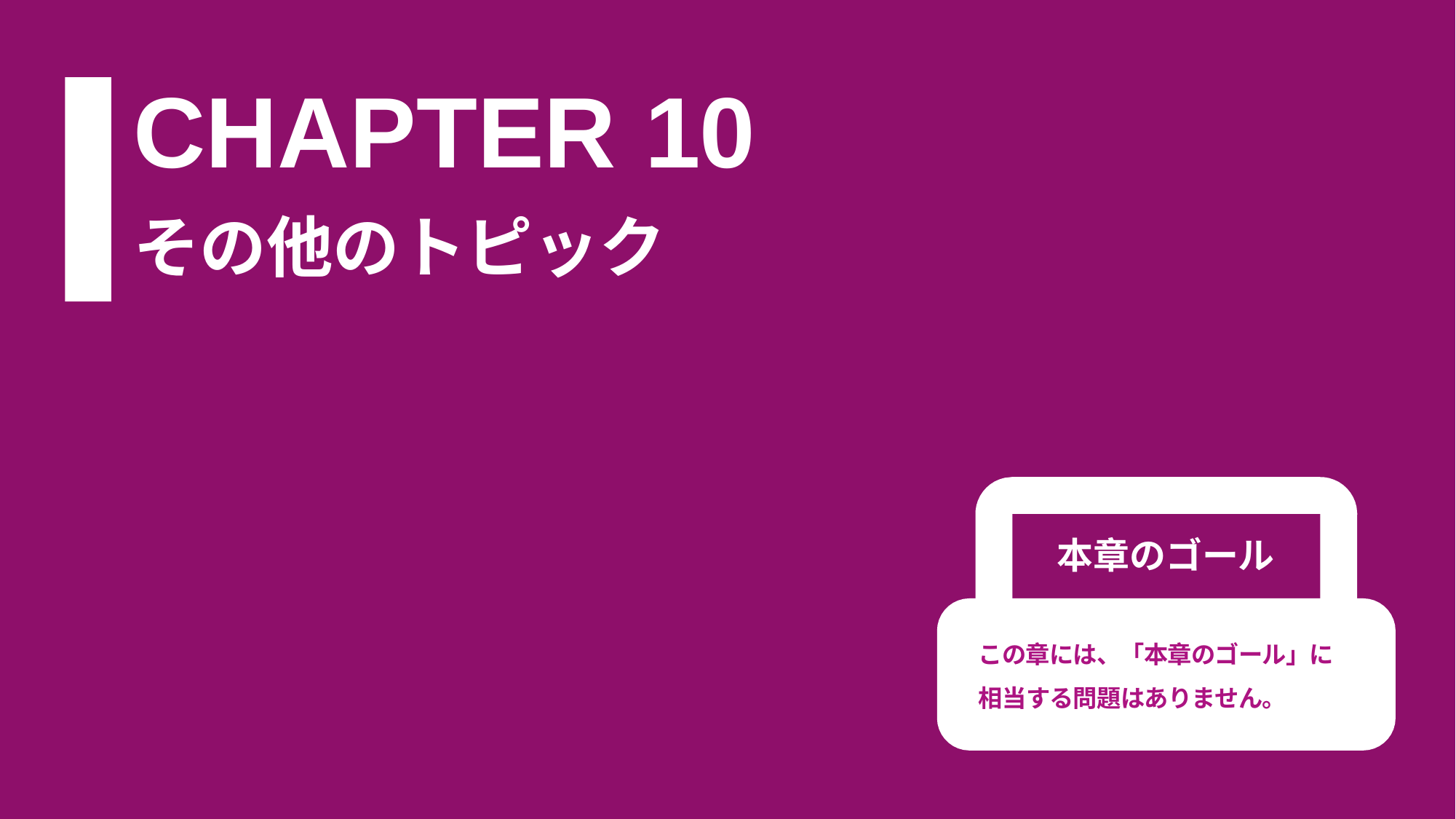

# CHAPTER 10
その他のトピック

本章のゴール

この章には、「本章のゴール」に
相当する問題はありません。